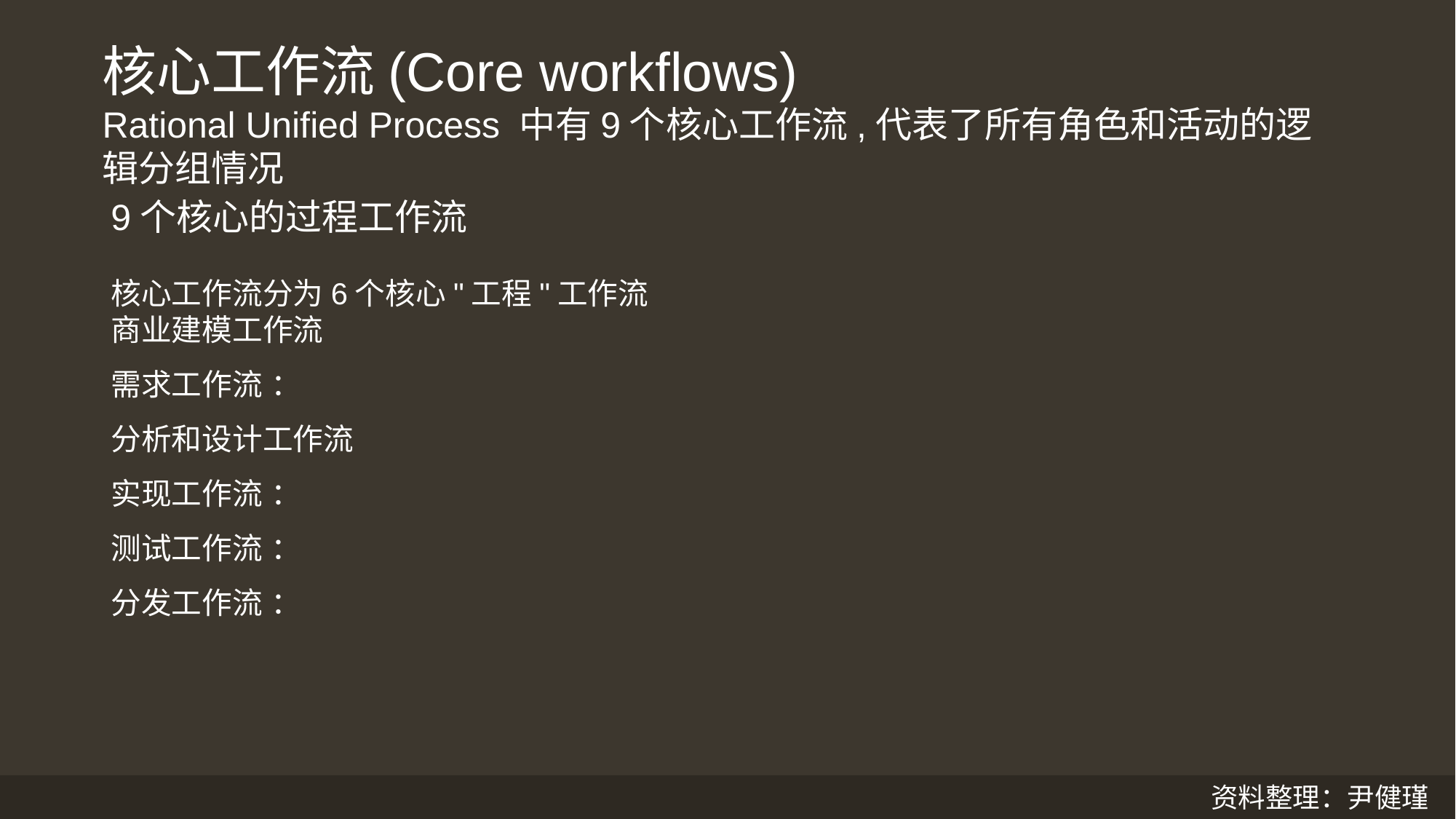

核心工作流(Core workflows)
Rational Unified Process 中有9个核心工作流,代表了所有角色和活动的逻辑分组情况
9个核心的过程工作流

核心工作流分为6个核心"工程"工作流
商业建模工作流
需求工作流 ：
分析和设计工作流
实现工作流 ：
测试工作流 ：
分发工作流 ：

资料整理：尹健瑾